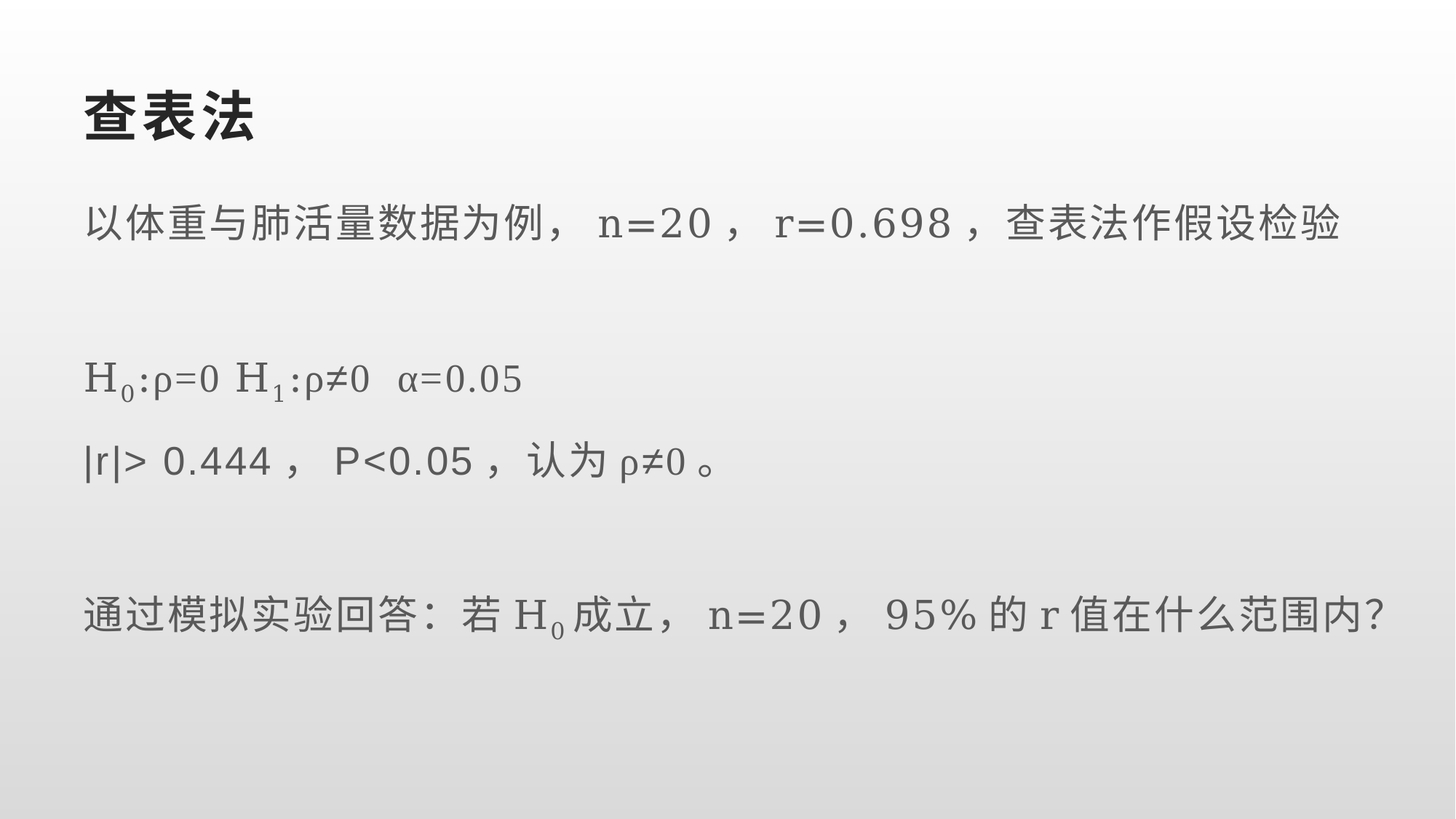

# 查表法
以体重与肺活量数据为例，n=20，r=0.698，查表法作假设检验

H0:ρ=0 H1:ρ≠0  α=0.05
|r|> 0.444，P<0.05，认为ρ≠0。

通过模拟实验回答：若H0成立，n=20，95%的r值在什么范围内？